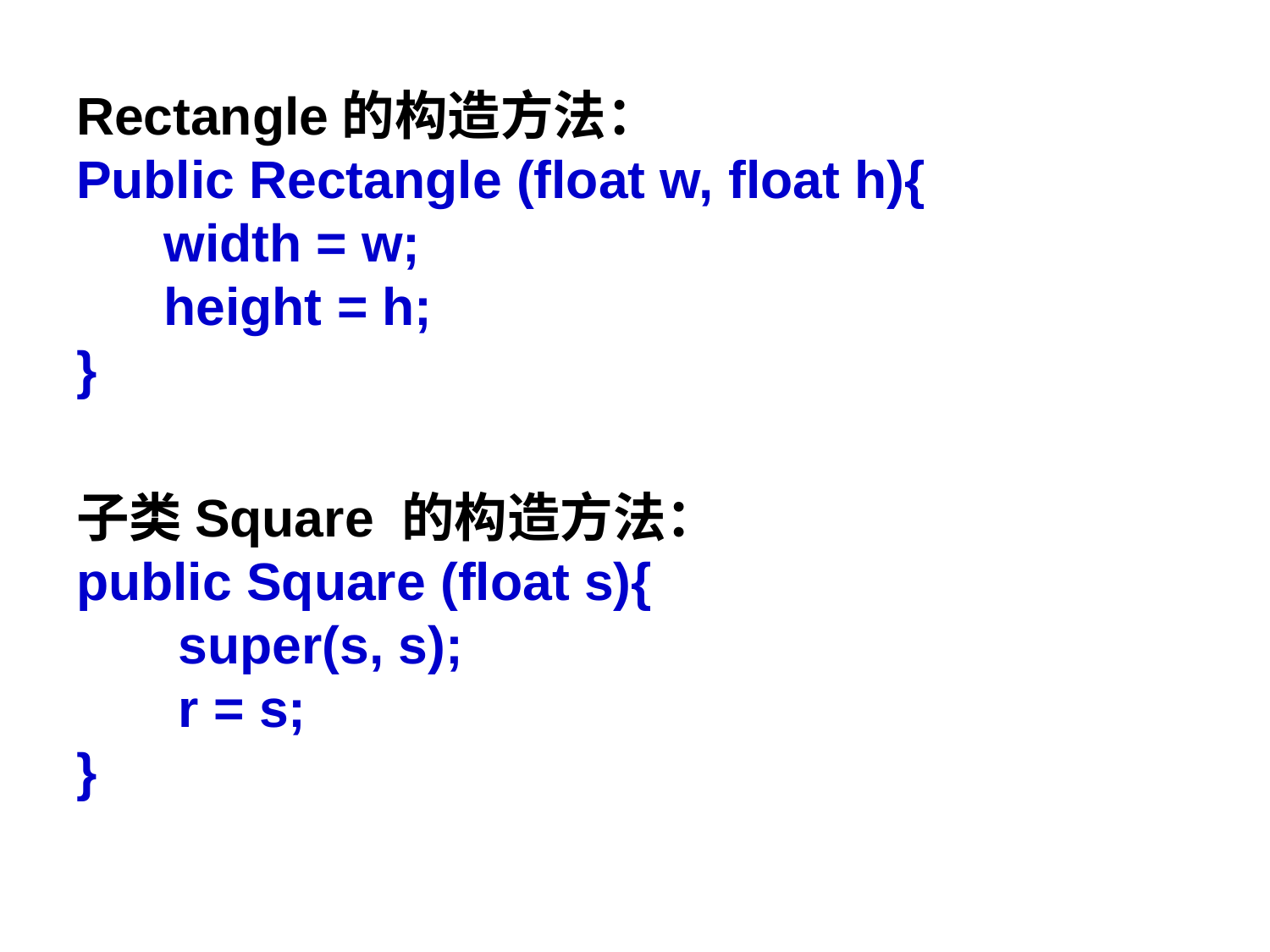

Rectangle的构造方法：
Public Rectangle (float w, float h){
      width = w;
      height = h;
}

子类Square 的构造方法：
public Square (float s){
       super(s, s);
       r = s;
}